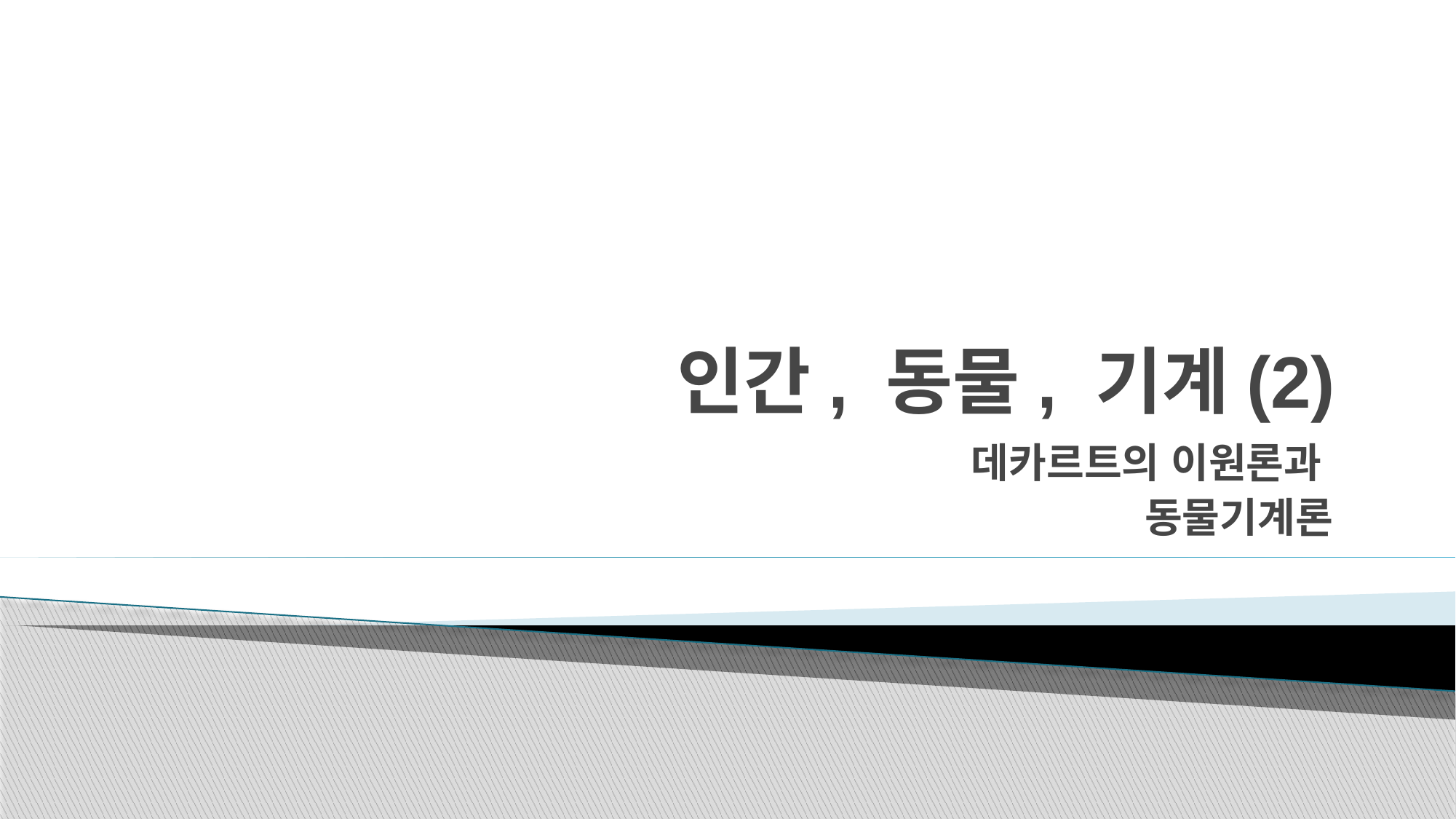

# 인간, 동물, 기계(2)
데카르트의 이원론과
동물기계론